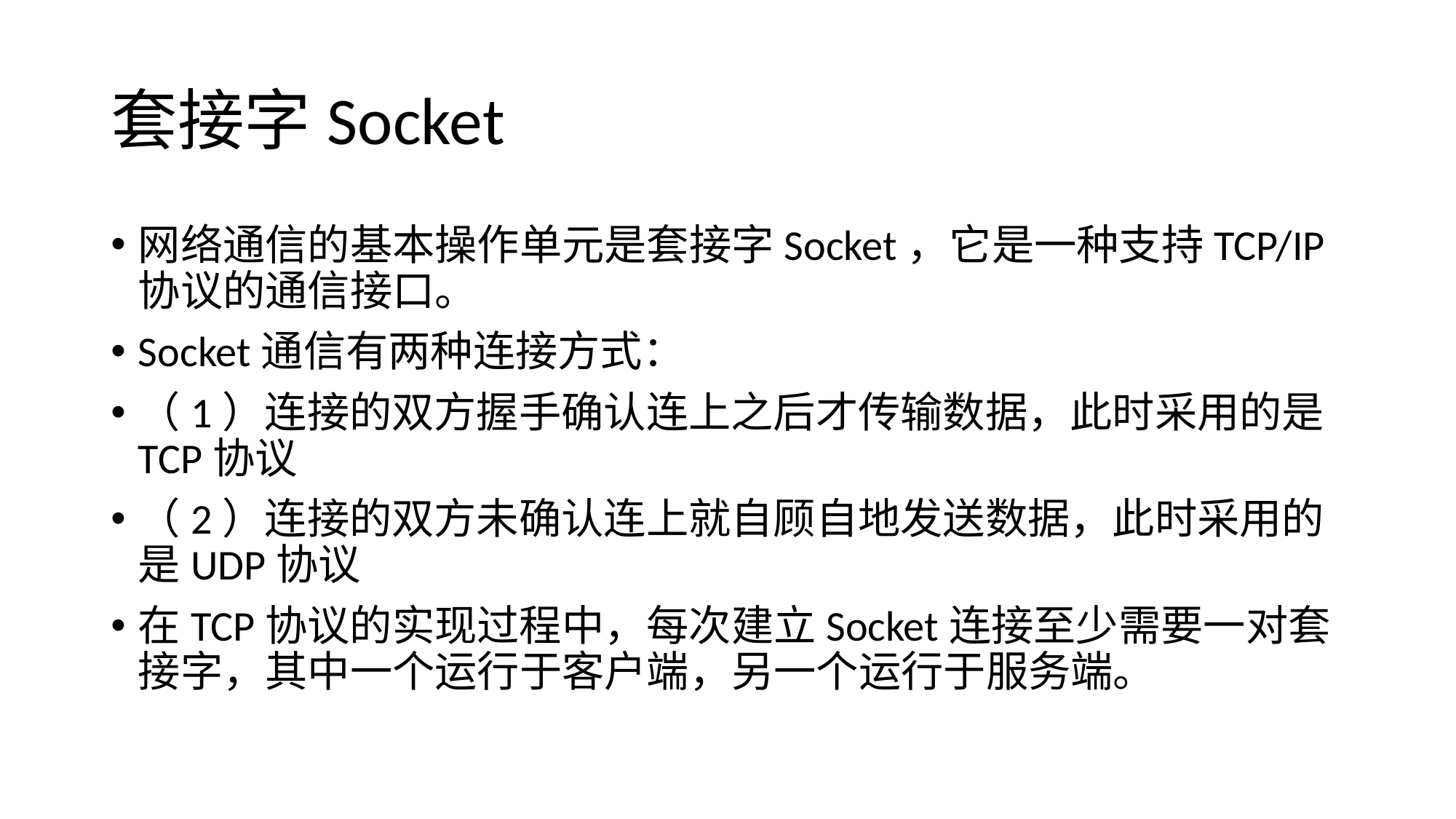

# 套接字Socket
网络通信的基本操作单元是套接字Socket，它是一种支持TCP/IP协议的通信接口。
Socket通信有两种连接方式：
（1）连接的双方握手确认连上之后才传输数据，此时采用的是TCP协议
（2）连接的双方未确认连上就自顾自地发送数据，此时采用的是UDP协议
在TCP协议的实现过程中，每次建立Socket连接至少需要一对套接字，其中一个运行于客户端，另一个运行于服务端。